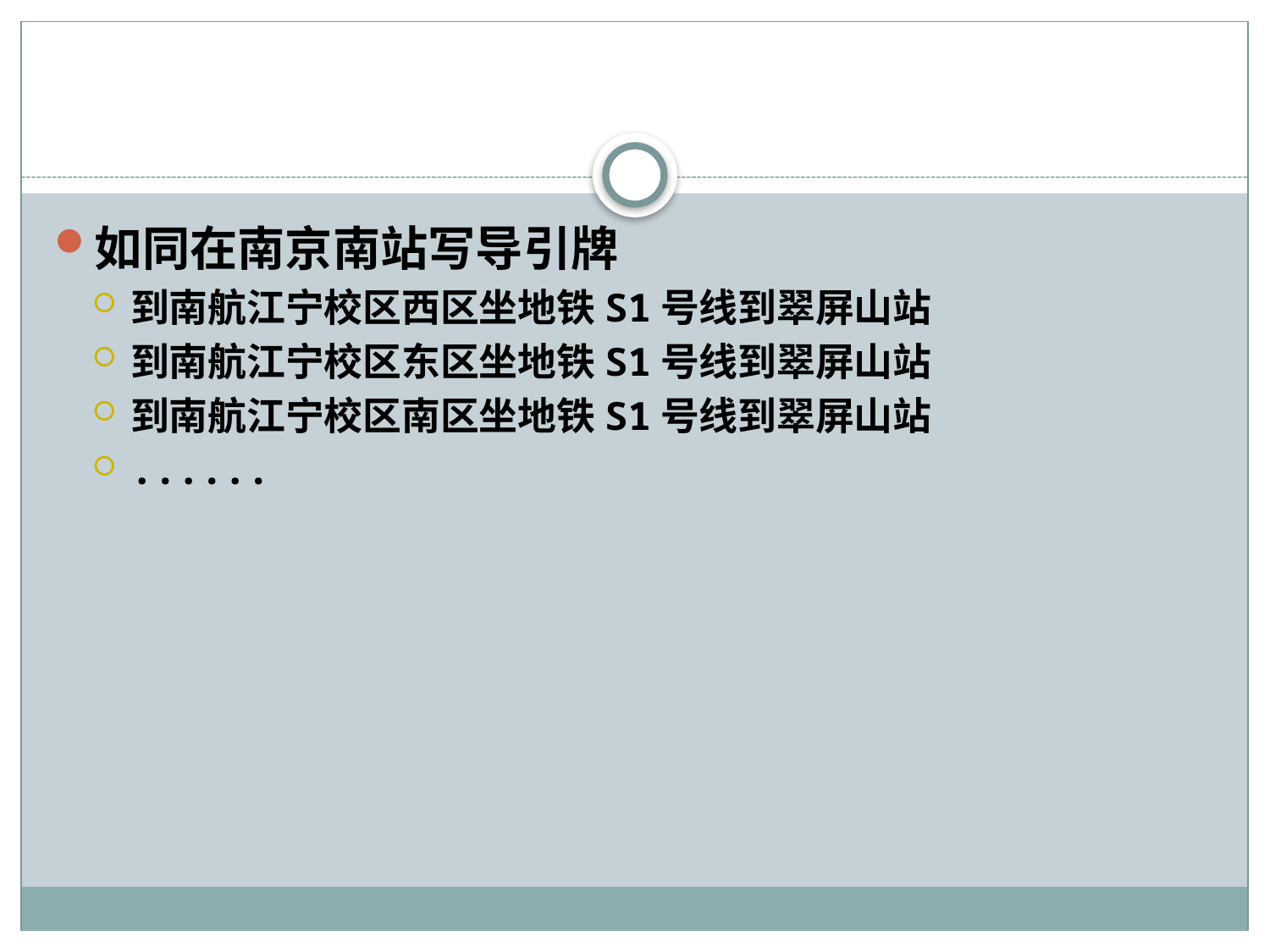

#
如同在南京南站写导引牌
到南航江宁校区西区坐地铁S1号线到翠屏山站
到南航江宁校区东区坐地铁S1号线到翠屏山站
到南航江宁校区南区坐地铁S1号线到翠屏山站
......